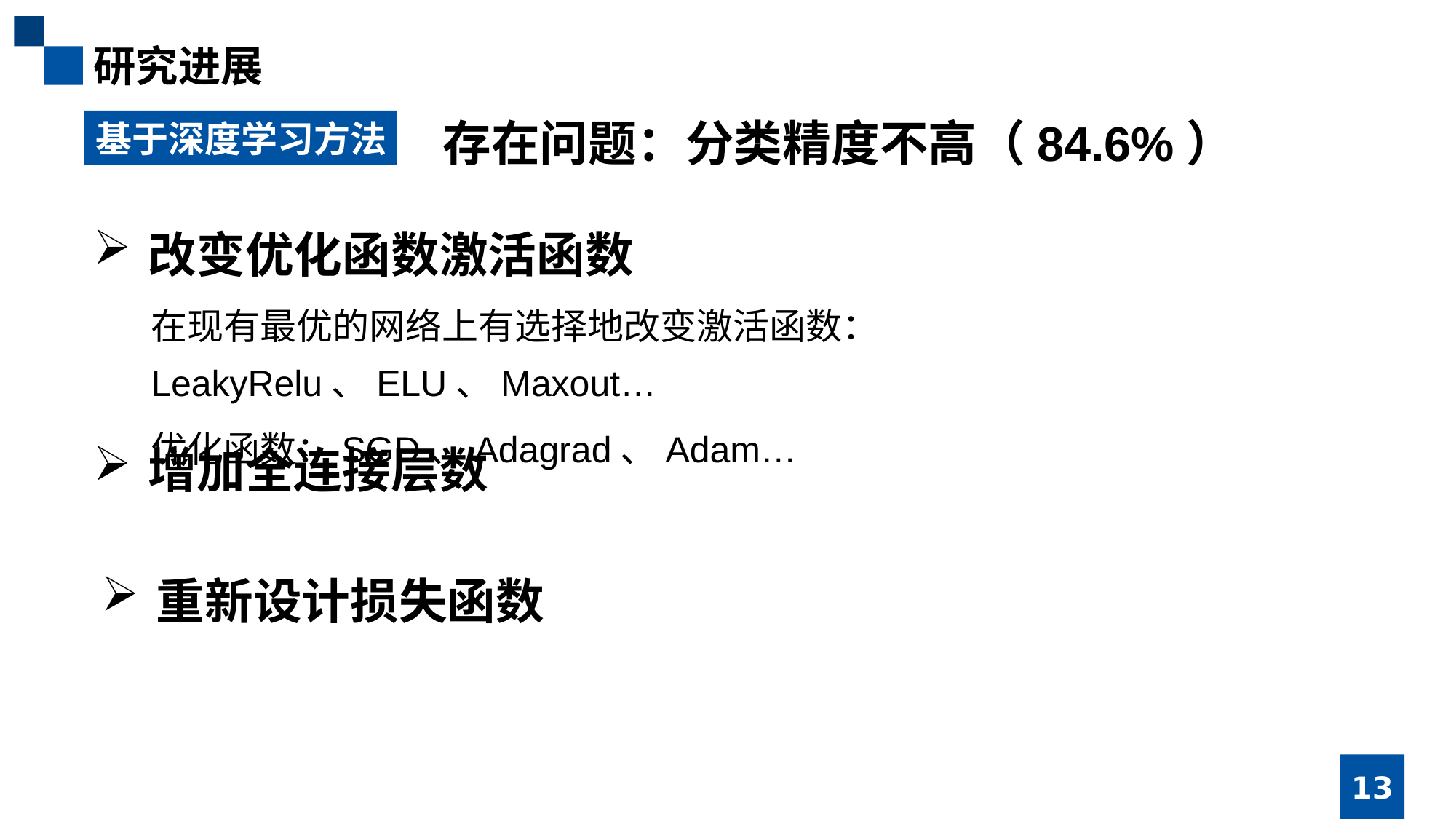

研究进展
存在问题：分类精度不高（84.6%）
基于深度学习方法
改变优化函数激活函数
在现有最优的网络上有选择地改变激活函数：LeakyRelu、ELU、Maxout…
优化函数：SGD、Adagrad、Adam…
增加全连接层数
重新设计损失函数
13